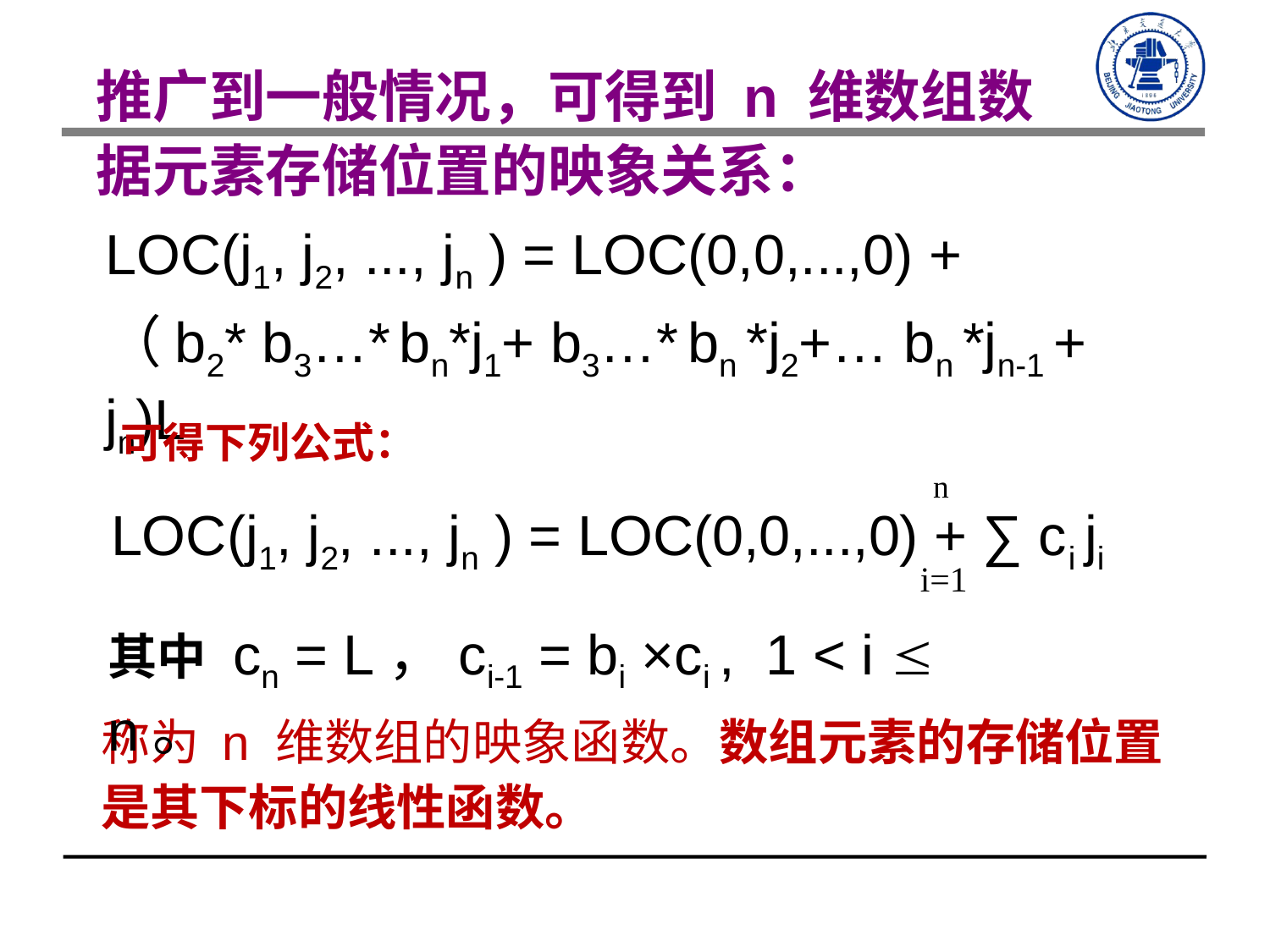

推广到一般情况，可得到 n 维数组数据元素存储位置的映象关系：
LOC(j1, j2, ..., jn ) = LOC(0,0,...,0) +
（b2* b3…* bn*j1+ b3…* bn *j2+… bn *jn-1 + jn)L
 可得下列公式：
n
LOC(j1, j2, ..., jn ) = LOC(0,0,...,0) + ∑ ci ji
i=1
其中 cn = L，ci-1 = bi ×ci ,  1 < i ≤ n。
称为 n 维数组的映象函数。数组元素的存储位置是其下标的线性函数。